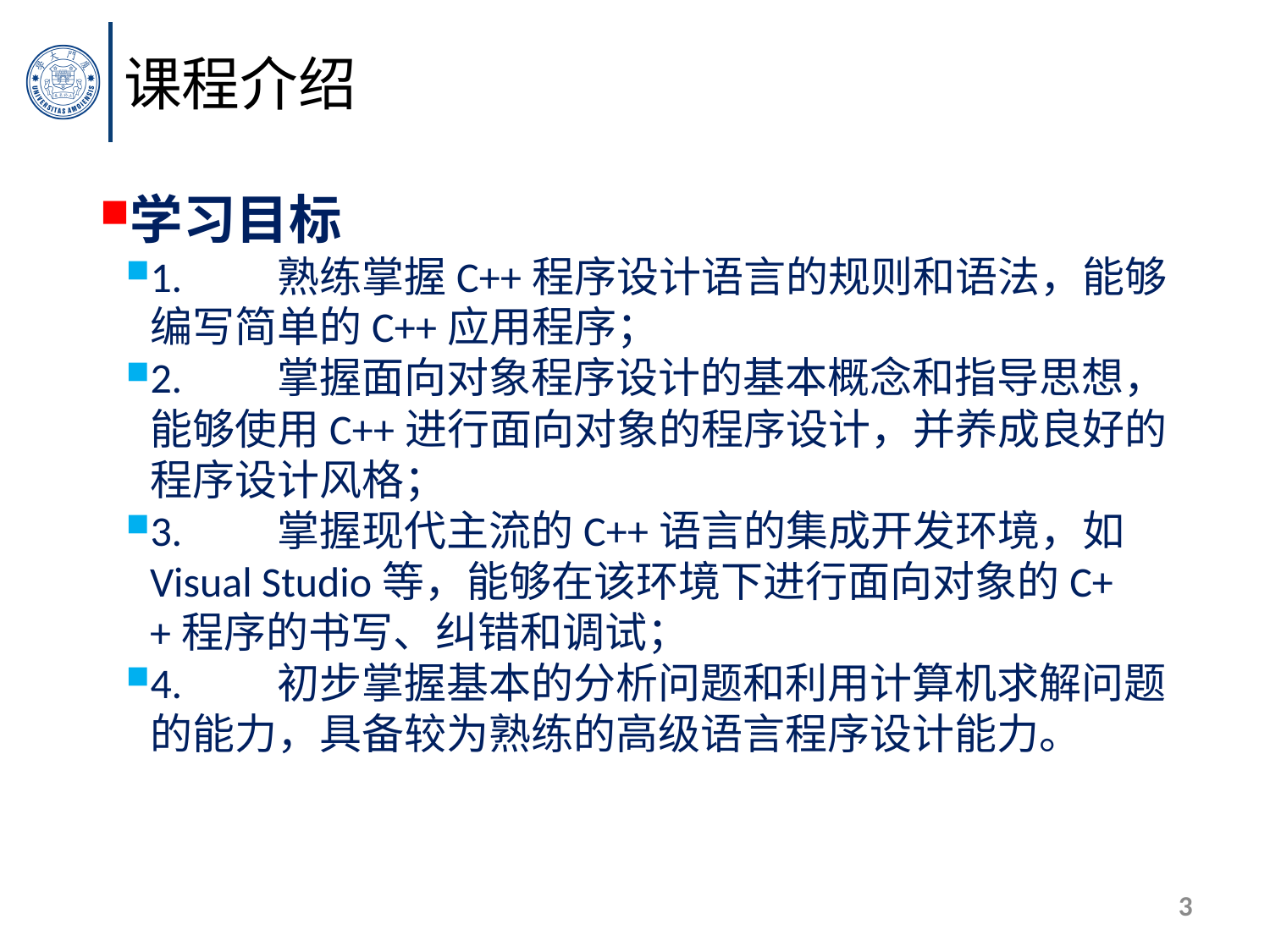

# 课程介绍
学习目标
1. 	熟练掌握C++程序设计语言的规则和语法，能够编写简单的C++应用程序；
2.	掌握面向对象程序设计的基本概念和指导思想，能够使用C++进行面向对象的程序设计，并养成良好的程序设计风格；
3.	掌握现代主流的C++语言的集成开发环境，如Visual Studio等，能够在该环境下进行面向对象的C++程序的书写、纠错和调试；
4.	初步掌握基本的分析问题和利用计算机求解问题的能力，具备较为熟练的高级语言程序设计能力。
3